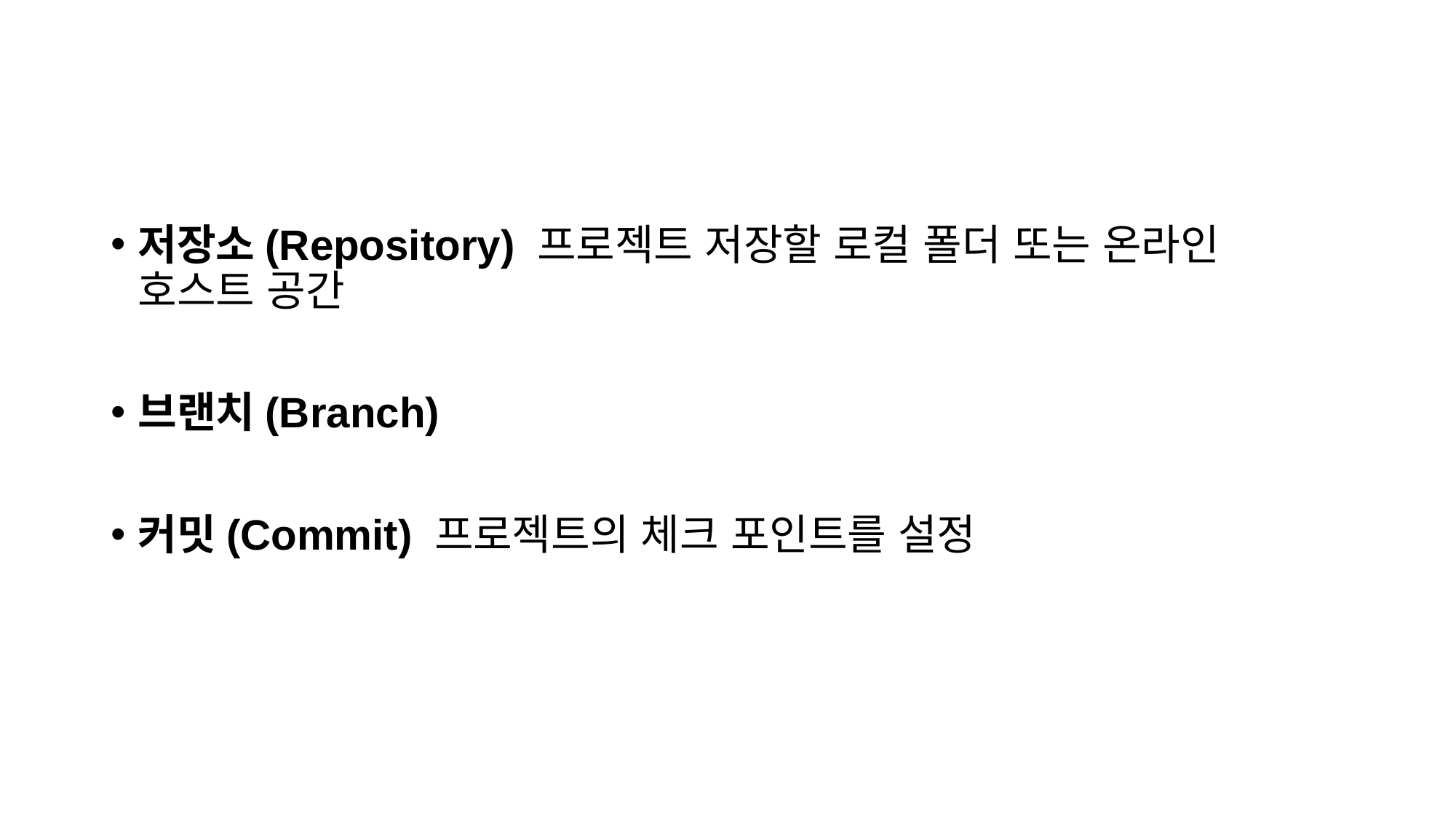

#
저장소(Repository) 프로젝트 저장할 로컬 폴더 또는 온라인 호스트 공간

브랜치(Branch)

커밋(Commit) 프로젝트의 체크 포인트를 설정